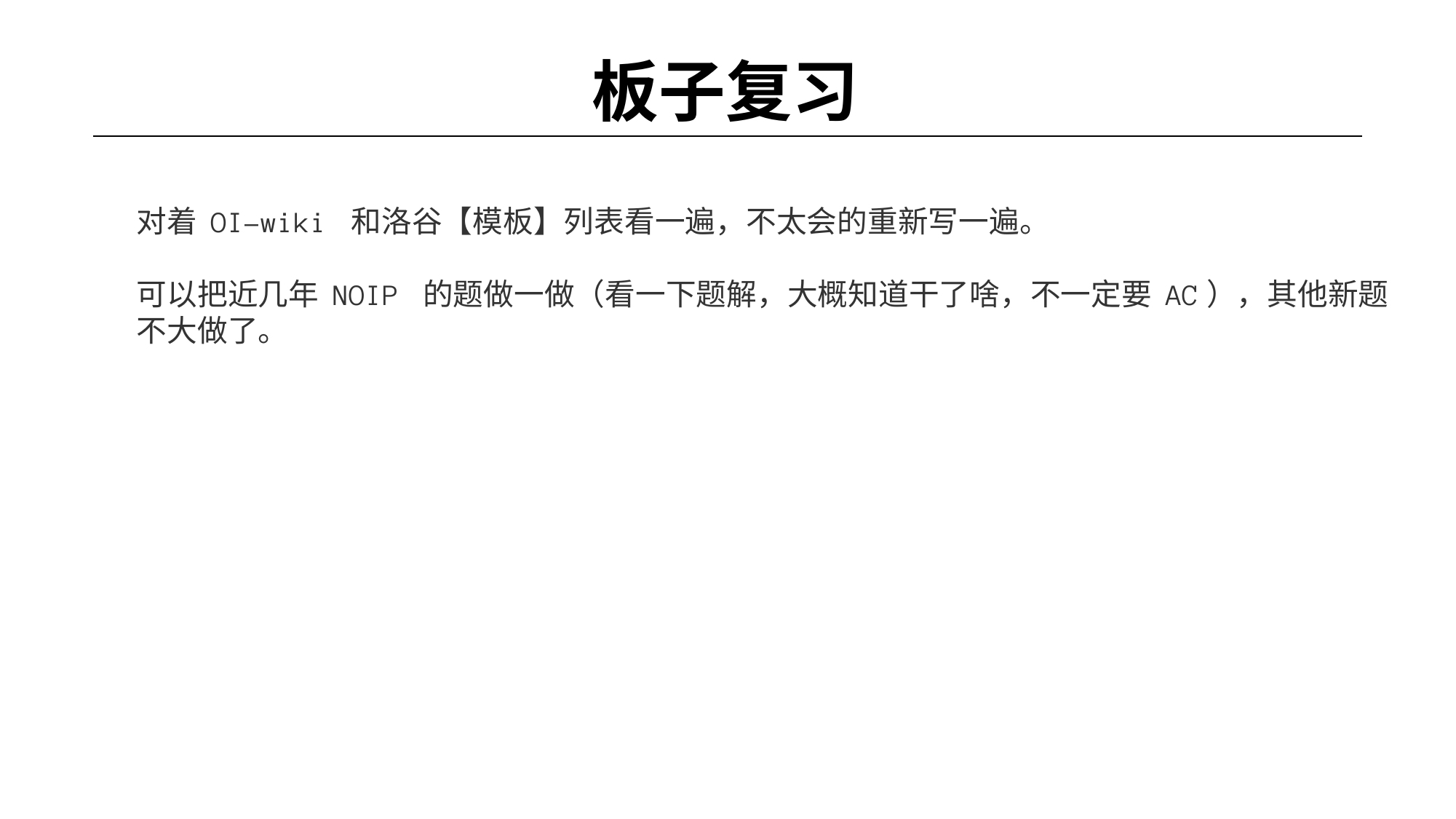

# 板子复习
对着 OI-wiki 和洛谷【模板】列表看一遍，不太会的重新写一遍。

可以把近几年 NOIP 的题做一做（看一下题解，大概知道干了啥，不一定要 AC），其他新题不大做了。